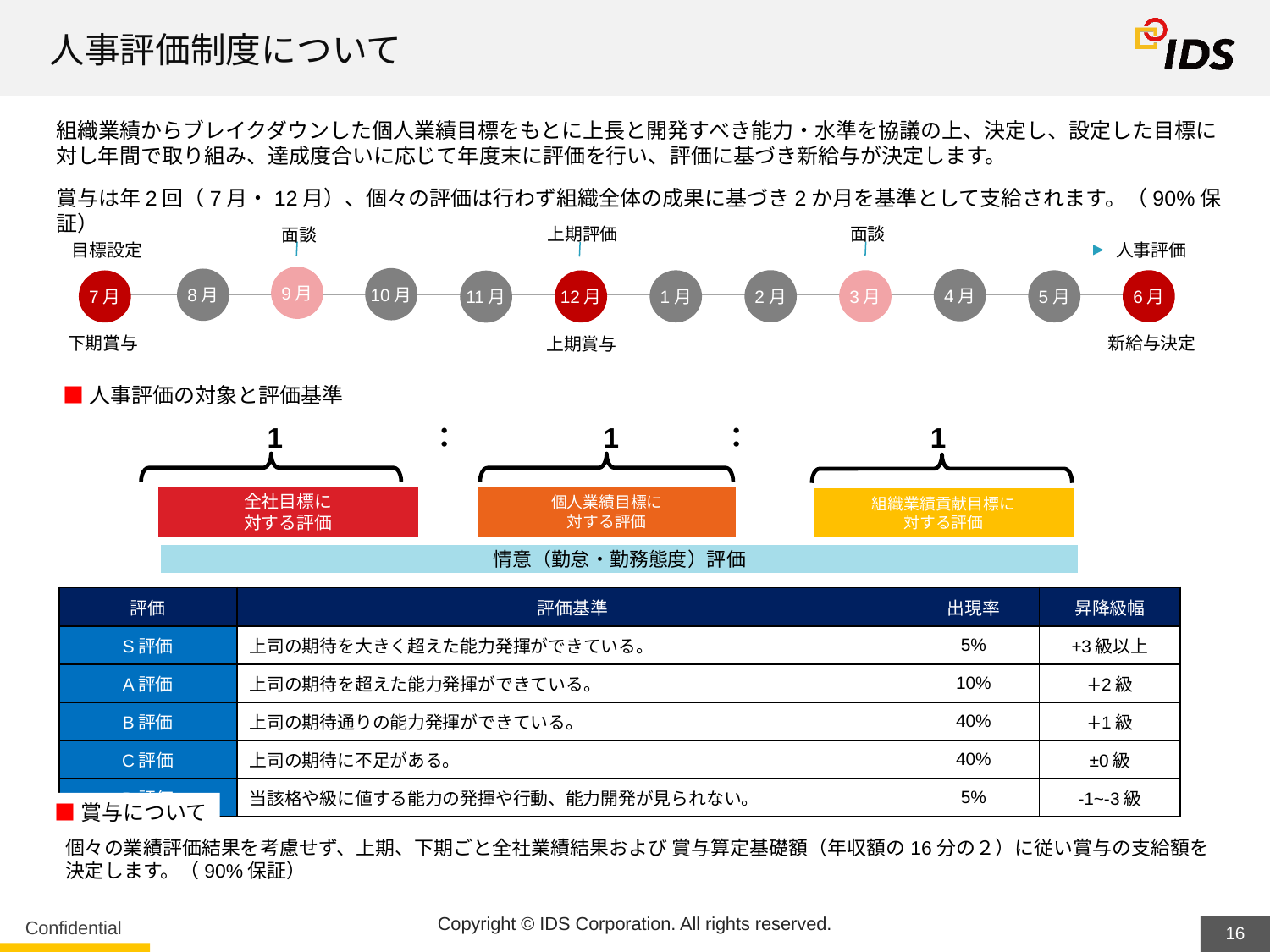

16
# 人事評価制度について
組織業績からブレイクダウンした個人業績目標をもとに上長と開発すべき能力・水準を協議の上、決定し、設定した目標に対し年間で取り組み、達成度合いに応じて年度末に評価を行い、評価に基づき新給与が決定します。

賞与は年2回（7月・12月）、個々の評価は行わず組織全体の成果に基づき2か月を基準として支給されます。（90%保証）
面談
上期評価
面談
目標設定
人事評価
9月
10月
8月
4月
2月
3月
6月
1月
5月
12月
7月
11月
下期賞与
新給与決定
上期賞与

■人事評価の対象と評価基準
1　　　　　：　　　　    1　　　  ：　   　　　 　 1
全社目標に
対する評価
個人業績目標に
対する評価
組織業績貢献目標に
対する評価
情意（勤怠・勤務態度）評価
| 評価 | 評価基準 | 出現率 | 昇降級幅 |
| --- | --- | --- | --- |
| S評価 | 上司の期待を大きく超えた能力発揮ができている。 | 5% | +3級以上 |
| A評価 | 上司の期待を超えた能力発揮ができている。 | 10% | ∔2級 |
| B評価 | 上司の期待通りの能力発揮ができている。 | 40% | ∔1級 |
| C評価 | 上司の期待に不足がある。 | 40% | ±0級 |
| D評価 | 当該格や級に値する能力の発揮や行動、能力開発が見られない。 | 5% | -1~‐3級 |
■賞与について
個々の業績評価結果を考慮せず、上期、下期ごと全社業績結果および 賞与算定基礎額（年収額の16分の２）に従い賞与の支給額を
決定します。（90%保証）